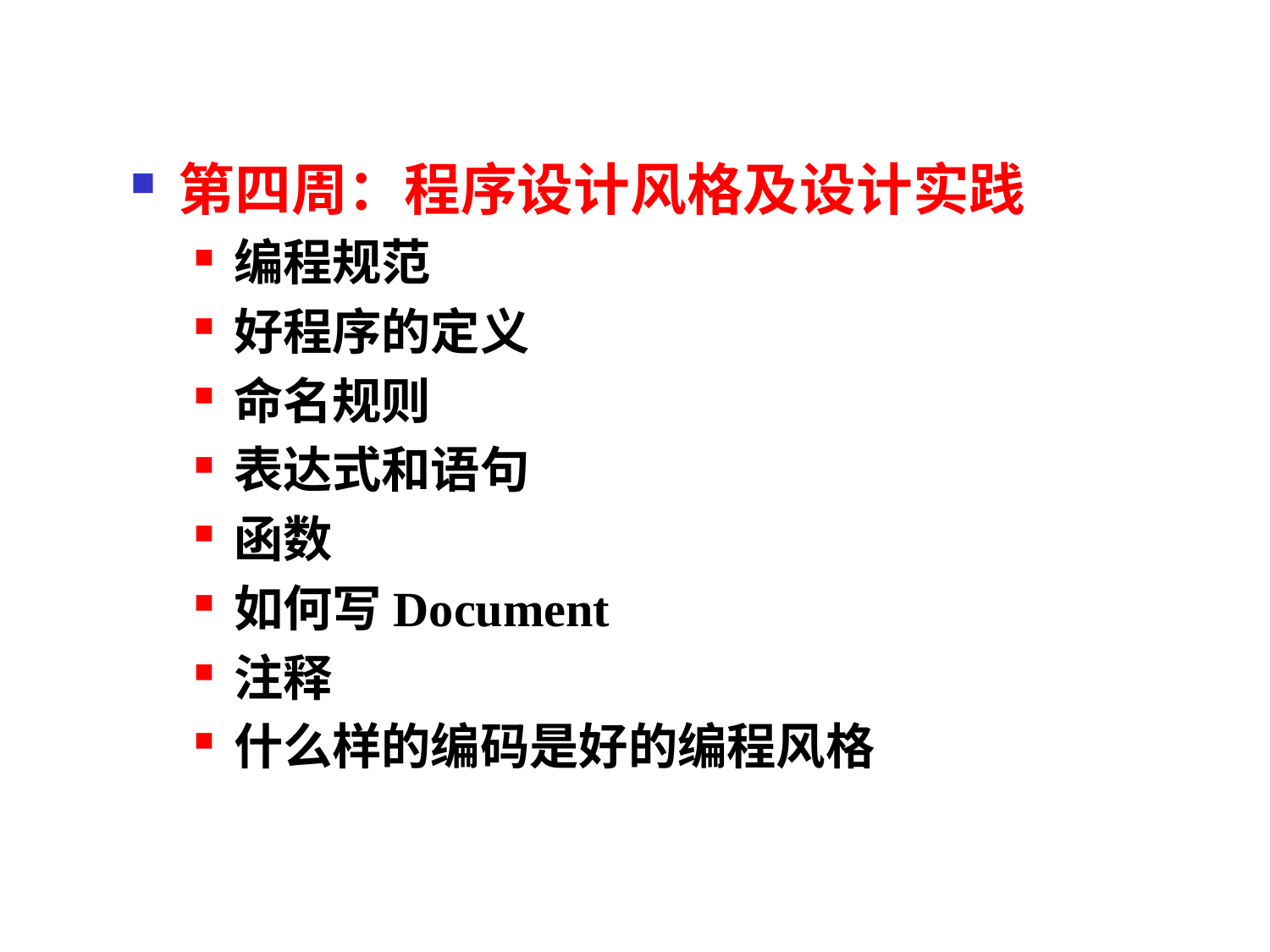

第四周：程序设计风格及设计实践
编程规范
好程序的定义
命名规则
表达式和语句
函数
如何写Document
注释
什么样的编码是好的编程风格
9